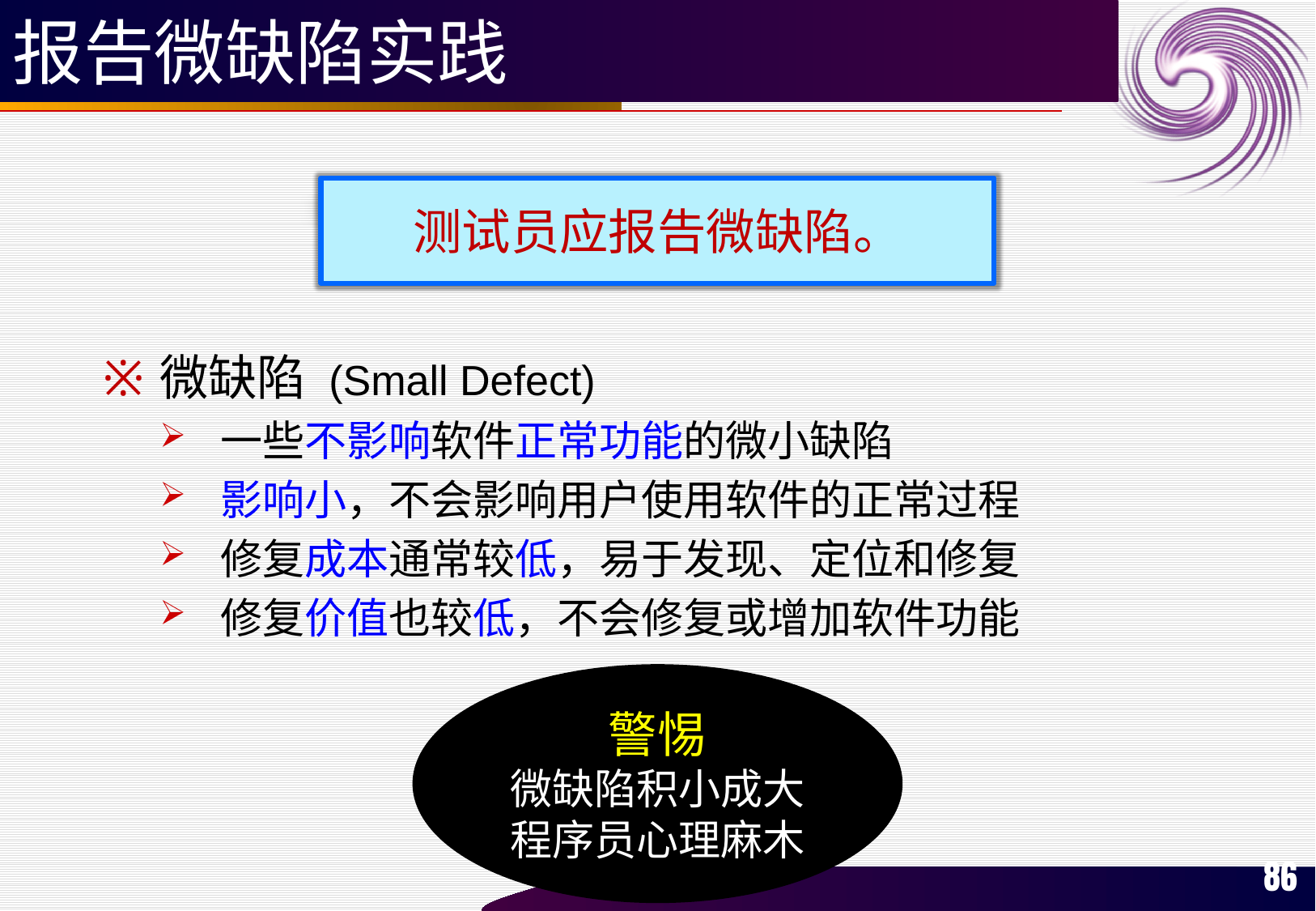

# 报告微缺陷实践
测试员应报告微缺陷。
微缺陷 (Small Defect)
一些不影响软件正常功能的微小缺陷
影响小，不会影响用户使用软件的正常过程
修复成本通常较低，易于发现、定位和修复
修复价值也较低，不会修复或增加软件功能
警惕
微缺陷积小成大
程序员心理麻木
86